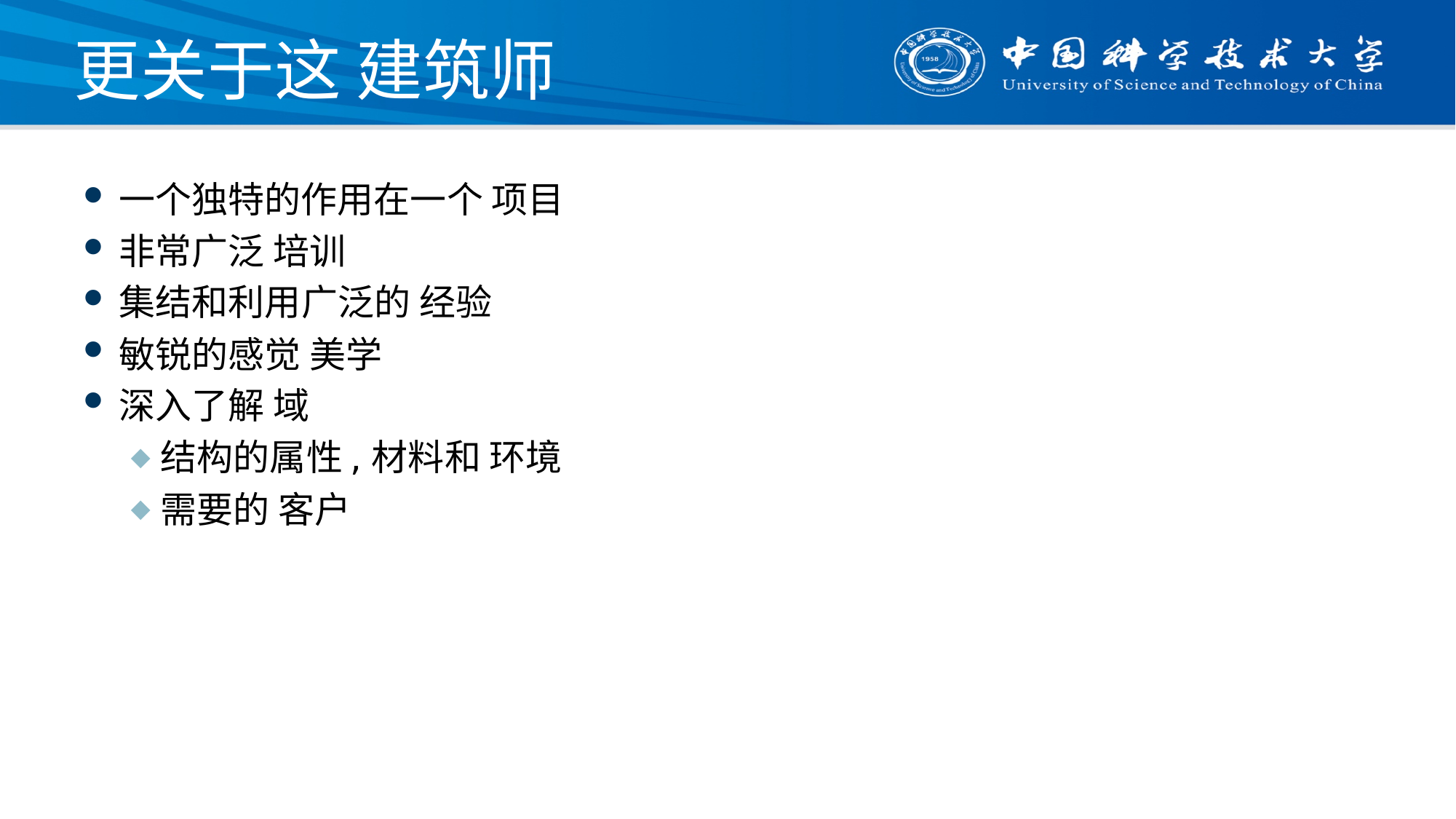

# 更关于这 建筑师
一个独特的作用在一个 项目
非常广泛 培训
集结和利用广泛的 经验
敏锐的感觉 美学
深入了解 域
结构的属性,材料和 环境
需要的 客户